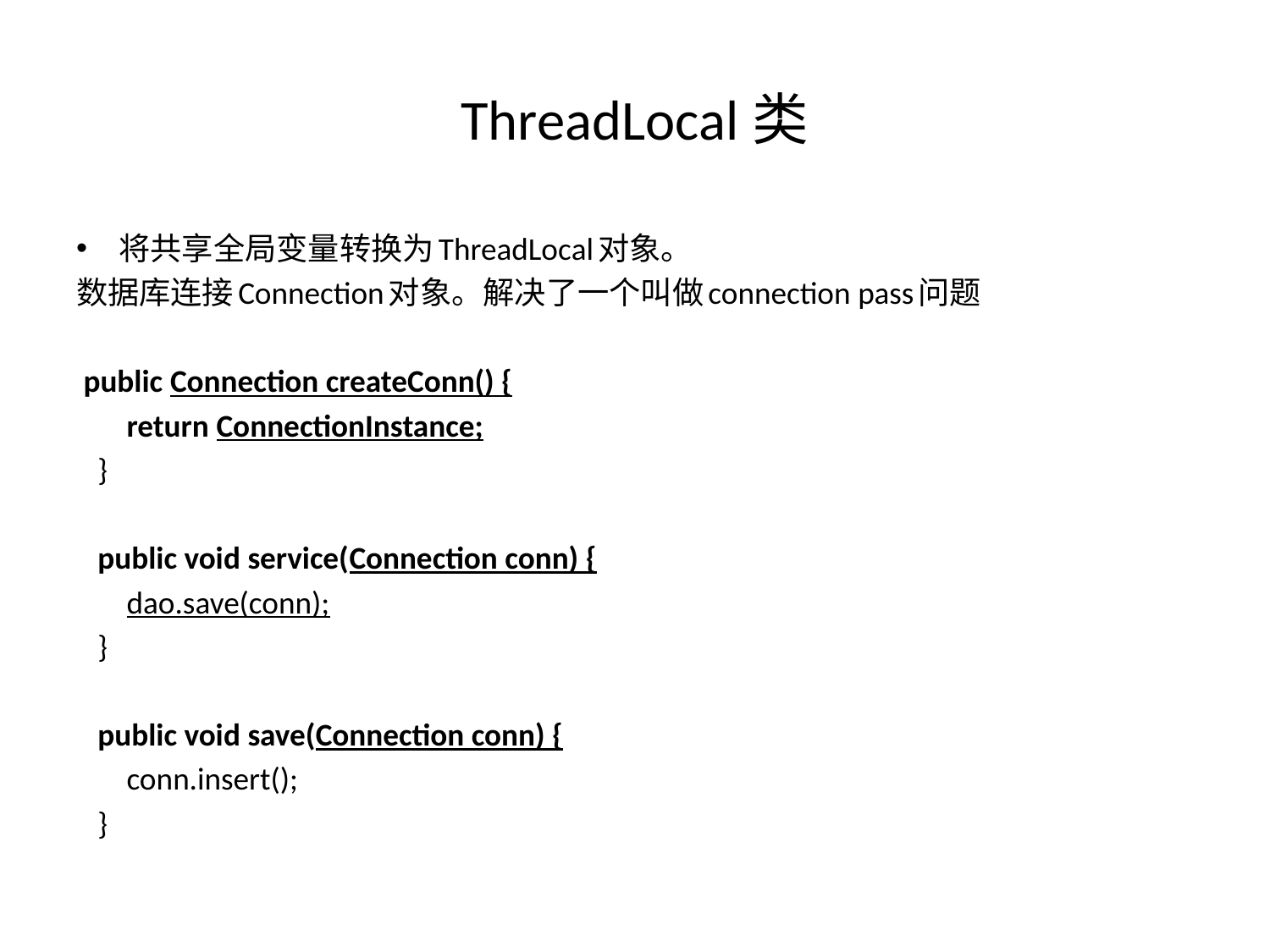

# ThreadLocal类
将共享全局变量转换为ThreadLocal对象。
数据库连接Connection对象。解决了一个叫做connection pass问题

 public Connection createConn() {
       return ConnectionInstance;
   }

   public void service(Connection conn) {
       dao.save(conn);
   }

   public void save(Connection conn) {
       conn.insert();
   }